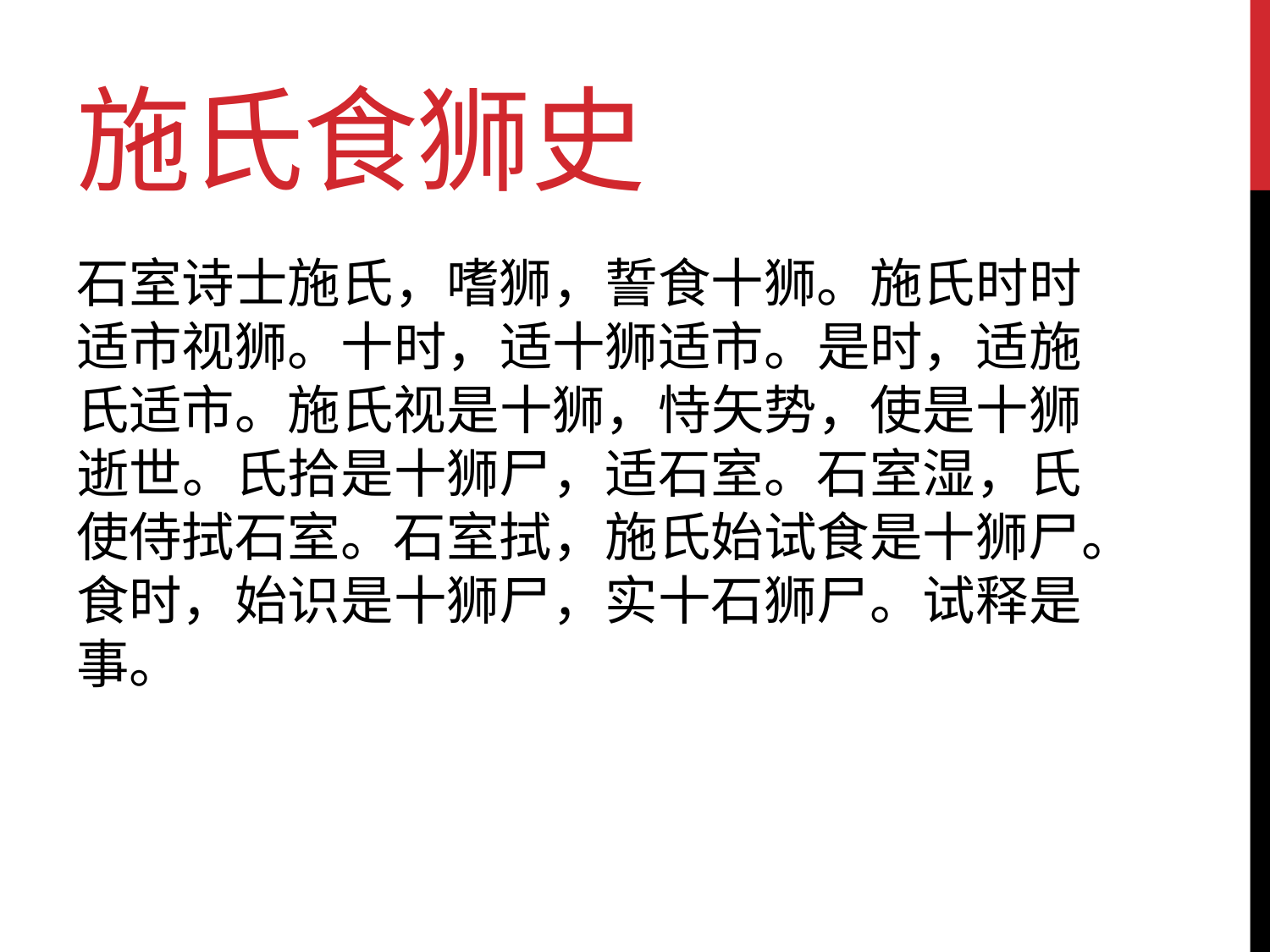

# 施氏食狮史
石室诗士施氏，嗜狮，誓食十狮。施氏时时适市视狮。十时，适十狮适市。是时，适施氏适市。施氏视是十狮，恃矢势，使是十狮逝世。氏拾是十狮尸，适石室。石室湿，氏使侍拭石室。石室拭，施氏始试食是十狮尸。食时，始识是十狮尸，实十石狮尸。试释是事。